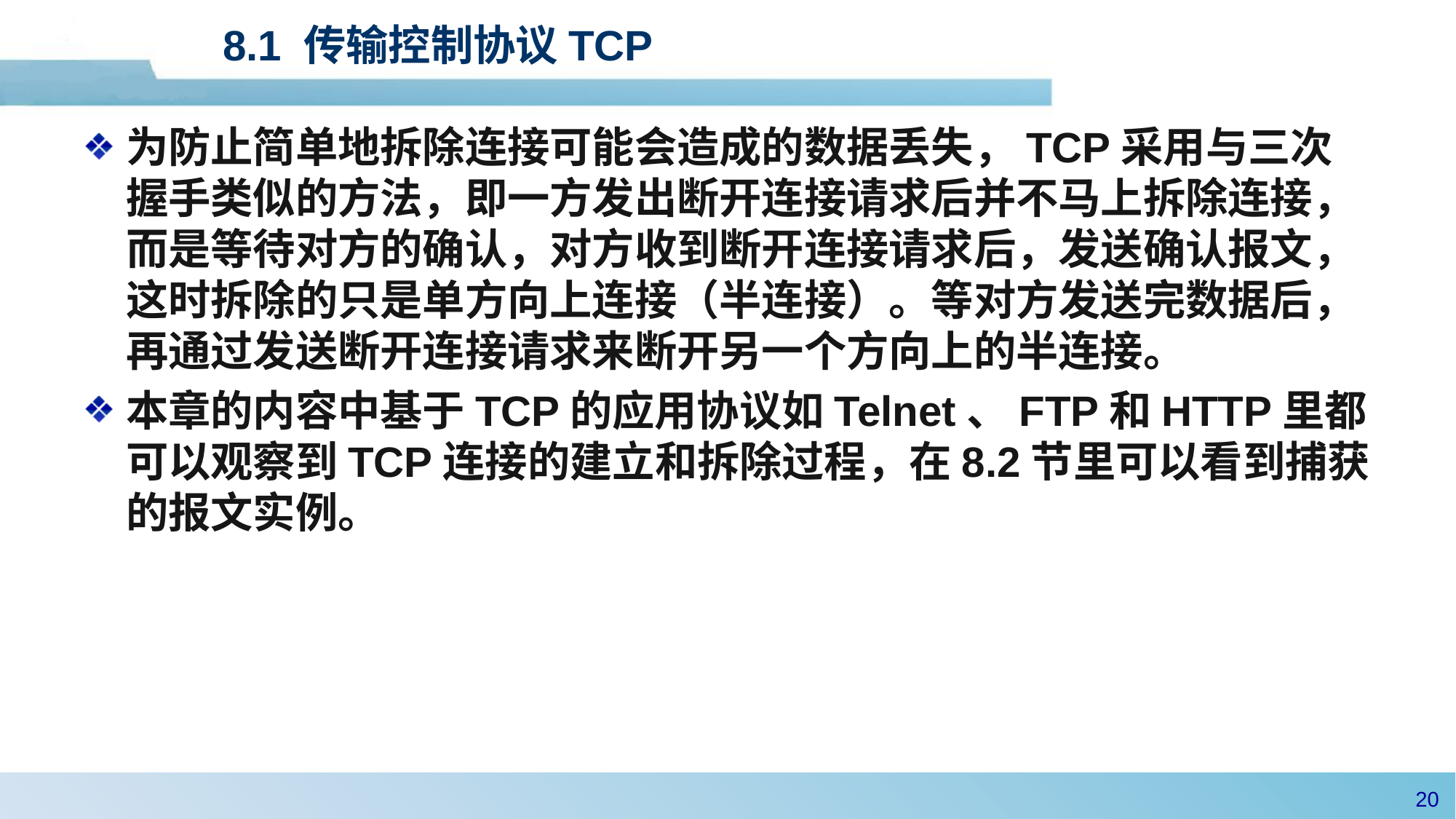

# 8.1 传输控制协议TCP
为防止简单地拆除连接可能会造成的数据丢失，TCP采用与三次握手类似的方法，即一方发出断开连接请求后并不马上拆除连接，而是等待对方的确认，对方收到断开连接请求后，发送确认报文，这时拆除的只是单方向上连接（半连接）。等对方发送完数据后，再通过发送断开连接请求来断开另一个方向上的半连接。
本章的内容中基于TCP的应用协议如Telnet、FTP和HTTP里都可以观察到TCP连接的建立和拆除过程，在8.2节里可以看到捕获的报文实例。
20